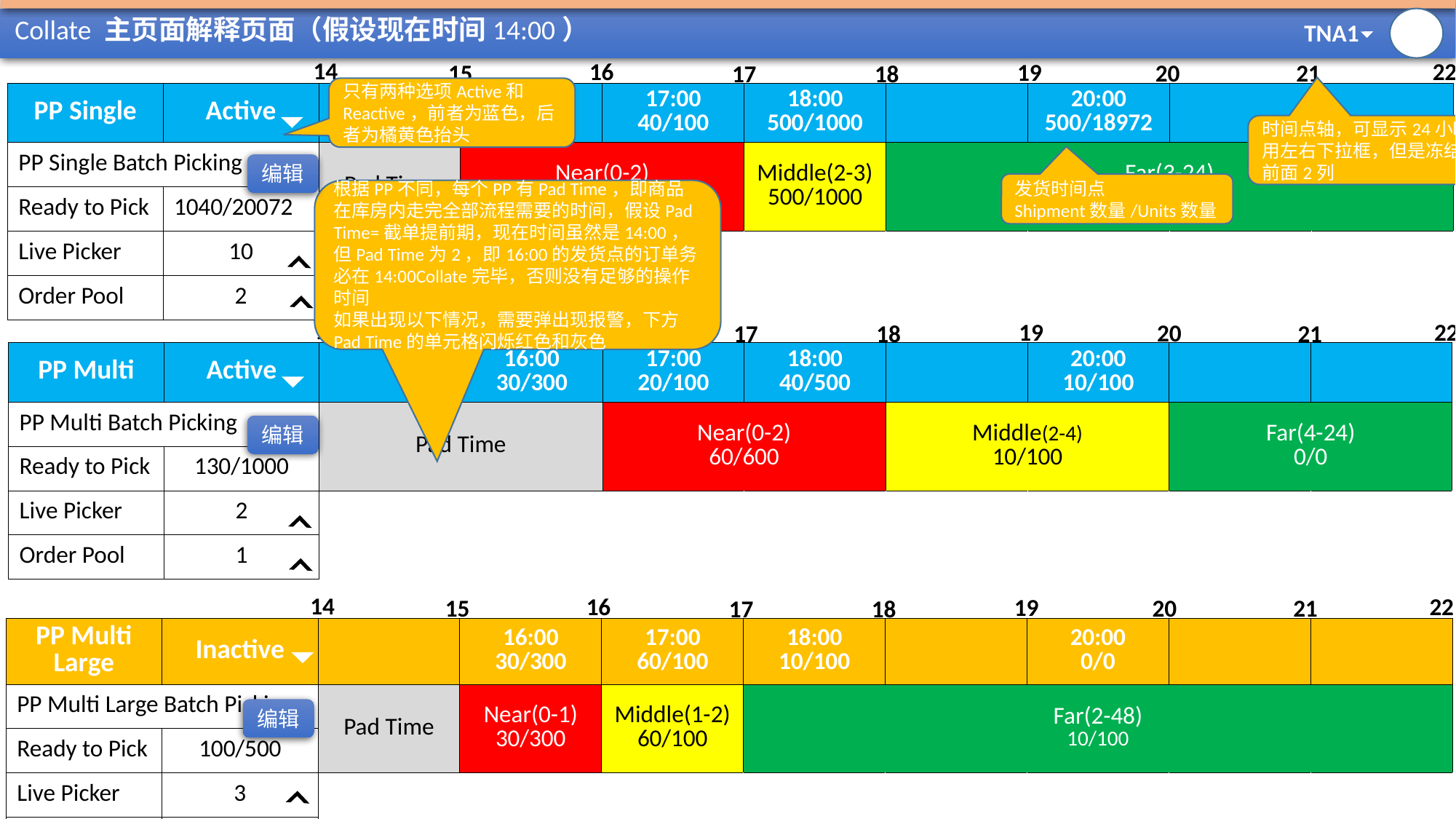

# Collate 主页面解释页面（假设现在时间14:00）
14
16
22
19
20
15
21
17
18
只有两种选项Active和Reactive，前者为蓝色，后者为橘黄色抬头
| PP Single | Active |  | 16:00 0/0 | 17:00 40/100 | 18:00 500/1000 |  | 20:00 500/18972 |  |  |
| --- | --- | --- | --- | --- | --- | --- | --- | --- | --- |
| PP Single Batch Picking |  | Pad Time | Near(0-2) 40/100 |  | Middle(2-3) 500/1000 | Far(3-24) 500/18972 |  |  |  |
| Ready to Pick | 1040/20072 |  |  |  |  |  |  |  |  |
| Live Picker | 10 |  |  |  |  |  |  |  |  |
| Order Pool | 2 |  |  |  |  |  |  |  |  |
时间点轴，可显示24小时，用左右下拉框，但是冻结前面2列

编辑
发货时间点
Shipment数量/Units数量
根据PP不同，每个PP有Pad Time，即商品在库房内走完全部流程需要的时间，假设Pad Time=截单提前期，现在时间虽然是14:00，但Pad Time为2，即16:00的发货点的订单务必在14:00Collate完毕，否则没有足够的操作时间
如果出现以下情况，需要弹出现报警，下方Pad Time的单元格闪烁红色和灰色

14
16
22
19
20
15
21
17
18
| PP Multi | Active |  | 16:00 30/300 | 17:00 20/100 | 18:00 40/500 |  | 20:00 10/100 |  |  |
| --- | --- | --- | --- | --- | --- | --- | --- | --- | --- |
| PP Multi Batch Picking |  | Pad Time |  | Near(0-2) 60/600 |  | Middle(2-4) 10/100 |  | Far(4-24) 0/0 |  |
| Ready to Pick | 130/1000 |  |  |  |  |  |  |  |  |
| Live Picker | 2 |  |  |  |  |  |  |  |  |
| Order Pool | 1 |  |  |  |  |  |  |  |  |

编辑

14
16
22
19
20
15
21
17
18
| PP Multi Large | Inactive |  | 16:00 30/300 | 17:00 60/100 | 18:00 10/100 |  | 20:00 0/0 |  |  |
| --- | --- | --- | --- | --- | --- | --- | --- | --- | --- |
| PP Multi Large Batch Picking |  | Pad Time | Near(0-1) 30/300 | Middle(1-2) 60/100 | Far(2-48) 10/100 |  |  |  |  |
| Ready to Pick | 100/500 |  |  |  |  |  |  |  |  |
| Live Picker | 3 |  |  |  |  |  |  |  |  |
| Order Pool | 1 |  |  |  |  |  |  |  |  |

编辑